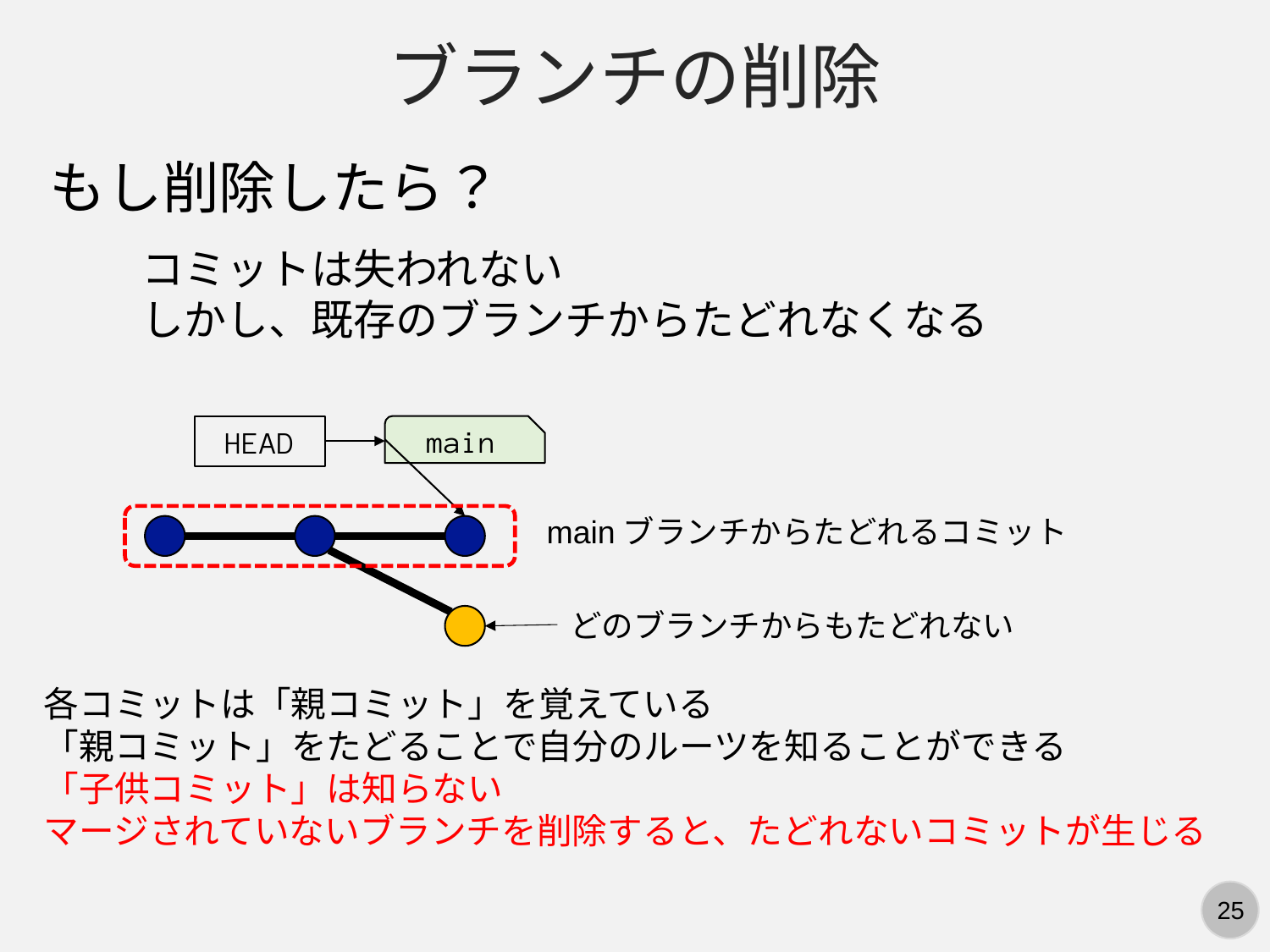

ブランチの削除
もし削除したら？
コミットは失われない
しかし、既存のブランチからたどれなくなる
HEAD
main

mainブランチからたどれるコミット

どのブランチからもたどれない

各コミットは「親コミット」を覚えている
「親コミット」をたどることで自分のルーツを知ることができる
「子供コミット」は知らない
マージされていないブランチを削除すると、たどれないコミットが生じる